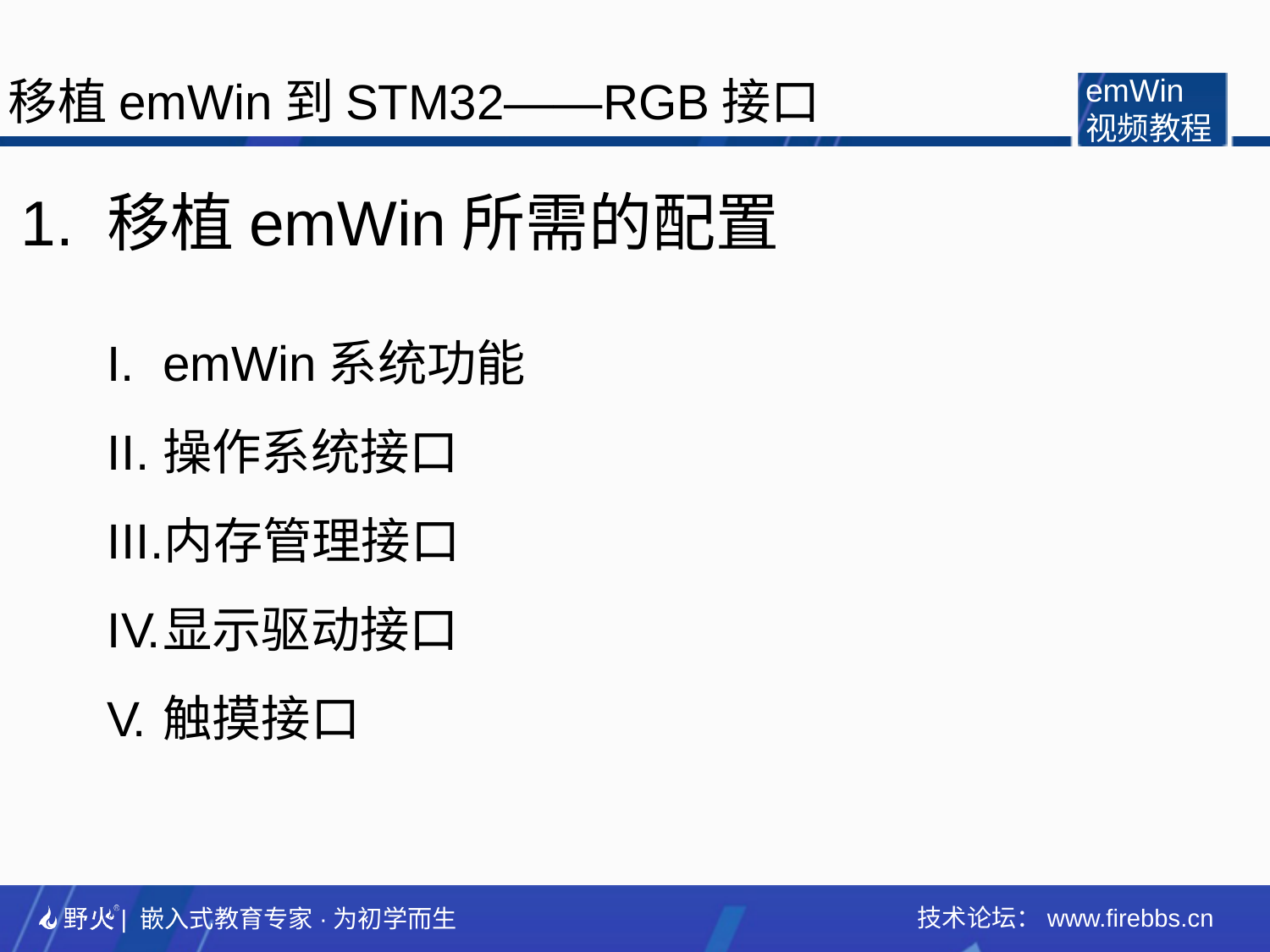

移植emWin到STM32——RGB接口
emWin
视频教程
1. 移植emWin所需的配置
emWin系统功能
操作系统接口
内存管理接口
显示驱动接口
触摸接口